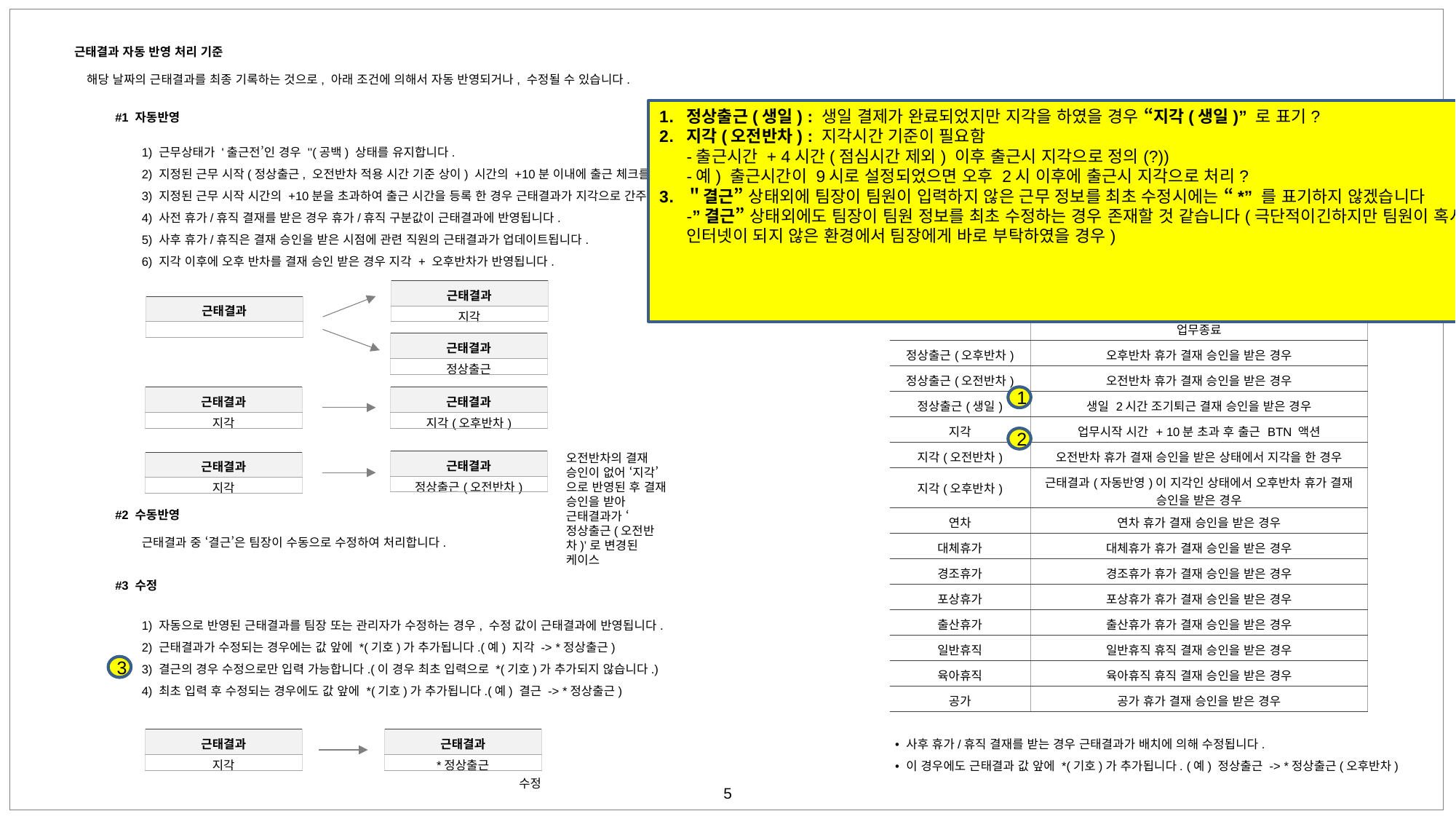

근태결과 자동 반영 처리 기준
해당 날짜의 근태결과를 최종 기록하는 것으로, 아래 조건에 의해서 자동 반영되거나, 수정될 수 있습니다.
정상출근(생일) : 생일 결제가 완료되었지만 지각을 하였을 경우 “지각(생일)” 로 표기?
지각(오전반차) : 지각시간 기준이 필요함
-출근시간 + 4시간(점심시간 제외) 이후 출근시 지각으로 정의(?))
-예) 출근시간이 9시로 설정되었으면 오후 2시 이후에 출근시 지각으로 처리?
＂결근” 상태외에 팀장이 팀원이 입력하지 않은 근무 정보를 최초 수정시에는 “*” 를 표기하지 않겠습니다
-”결근” 상태외에도 팀장이 팀원 정보를 최초 수정하는 경우 존재할 것 같습니다(극단적이긴하지만 팀원이 혹시 인터넷이 되지 않은 환경에서 팀장에게 바로 부탁하였을 경우)
#1 자동반영
1) 근무상태가 '출근전’인 경우 ''(공백) 상태를 유지합니다.
2) 지정된 근무 시작(정상출근, 오전반차 적용 시간 기준 상이) 시간의 +10분 이내에 출근 체크를 한 경우 정상출근으로 간주되어 근태결과가 ‘정상출근’으로 반영됩니다.
3) 지정된 근무 시작 시간의 +10분을 초과하여 출근 시간을 등록 한 경우 근태결과가 지각으로 간주되어 ‘지각’ 으로 반영됩니다.
4) 사전 휴가/휴직 결재를 받은 경우 휴가/휴직 구분값이 근태결과에 반영됩니다.
5) 사후 휴가/휴직은 결재 승인을 받은 시점에 관련 직원의 근태결과가 업데이트됩니다.
6) 지각 이후에 오후 반차를 결재 승인 받은 경우 지각 + 오후반차가 반영됩니다.
| 근태결과(자동 반영) | 조건 |
| --- | --- |
| 정상출근 | 업무중 |
|  | 재택중 |
|  | 업무종료 |
| 정상출근(오후반차) | 오후반차 휴가 결재 승인을 받은 경우 |
| 정상출근(오전반차) | 오전반차 휴가 결재 승인을 받은 경우 |
| 정상출근(생일) | 생일 2시간 조기퇴근 결재 승인을 받은 경우 |
| 지각 | 업무시작 시간 + 10분 초과 후 출근 BTN 액션 |
| 지각(오전반차) | 오전반차 휴가 결재 승인을 받은 상태에서 지각을 한 경우 |
| 지각(오후반차) | 근태결과(자동반영)이 지각인 상태에서 오후반차 휴가 결재 승인을 받은 경우 |
| 연차 | 연차 휴가 결재 승인을 받은 경우 |
| 대체휴가 | 대체휴가 휴가 결재 승인을 받은 경우 |
| 경조휴가 | 경조휴가 휴가 결재 승인을 받은 경우 |
| 포상휴가 | 포상휴가 휴가 결재 승인을 받은 경우 |
| 출산휴가 | 출산휴가 휴가 결재 승인을 받은 경우 |
| 일반휴직 | 일반휴직 휴직 결재 승인을 받은 경우 |
| 육아휴직 | 육아휴직 휴직 결재 승인을 받은 경우 |
| 공가 | 공가 휴가 결재 승인을 받은 경우 |
| 근태결과 |
| --- |
| 지각 |
| 근태결과 |
| --- |
|  |
| 근태결과 |
| --- |
| 정상출근 |
1
| 근태결과 |
| --- |
| 지각 |
| 근태결과 |
| --- |
| 지각(오후반차) |
2
오전반차의 결재 승인이 없어 ‘지각’으로 반영된 후 결재 승인을 받아 근태결과가 ‘정상출근(오전반차)’로 변경된 케이스
| 근태결과 |
| --- |
| 정상출근(오전반차) |
| 근태결과 |
| --- |
| 지각 |
#2 수동반영
근태결과 중 ‘결근’은 팀장이 수동으로 수정하여 처리합니다.
#3 수정
1) 자동으로 반영된 근태결과를 팀장 또는 관리자가 수정하는 경우, 수정 값이 근태결과에 반영됩니다.
2) 근태결과가 수정되는 경우에는 값 앞에 *(기호)가 추가됩니다.(예) 지각 -> *정상출근)
3) 결근의 경우 수정으로만 입력 가능합니다.(이 경우 최초 입력으로 *(기호)가 추가되지 않습니다.)
4) 최초 입력 후 수정되는 경우에도 값 앞에 *(기호)가 추가됩니다.(예) 결근 -> *정상출근)
3
사후 휴가/휴직 결재를 받는 경우 근태결과가 배치에 의해 수정됩니다.
이 경우에도 근태결과 값 앞에 *(기호)가 추가됩니다. (예) 정상출근 -> *정상출근(오후반차)
| 근태결과 |
| --- |
| 지각 |
| 근태결과 |
| --- |
| \*정상출근 |
수정